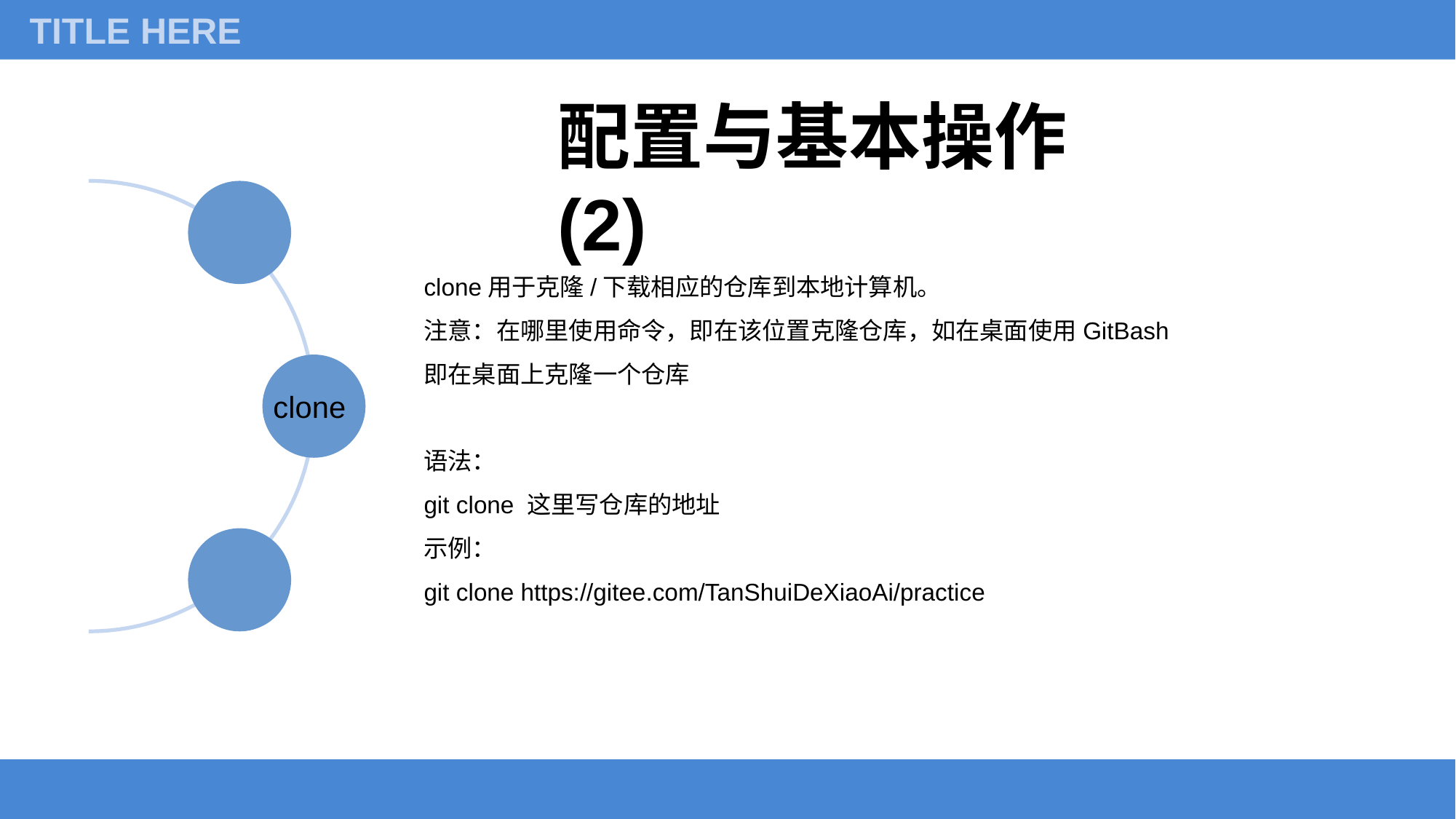

TITLE HERE
配置与基本操作(2)

clone用于克隆/下载相应的仓库到本地计算机。
注意：在哪里使用命令，即在该位置克隆仓库，如在桌面使用GitBash即在桌面上克隆一个仓库

语法：
git clone 这里写仓库的地址
示例：
git clone https://gitee.com/TanShuiDeXiaoAi/practice

clone